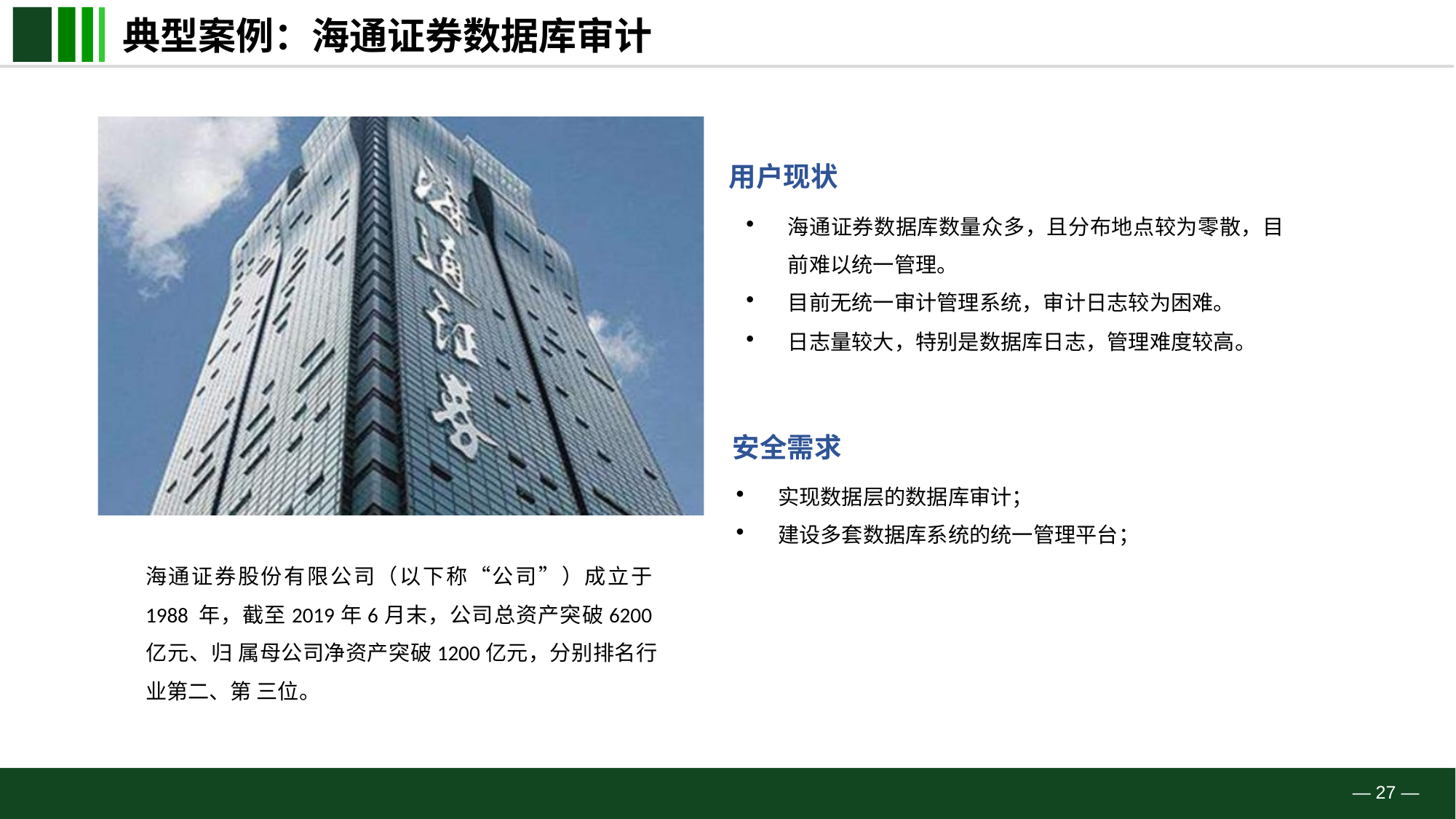

# 典型案例：海通证券数据库审计

用户现状
海通证券数据库数量众多，且分布地点较为零散，目 前难以统一管理。
目前无统一审计管理系统，审计日志较为困难。
日志量较大，特别是数据库日志，管理难度较高。
安全需求
实现数据层的数据库审计；
建设多套数据库系统的统一管理平台；
海通证券股份有限公司（以下称“公司”）成立于1988 年，截至2019年6月末，公司总资产突破6200亿元、归 属母公司净资产突破1200亿元，分别排名行业第二、第 三位。
— 27 —